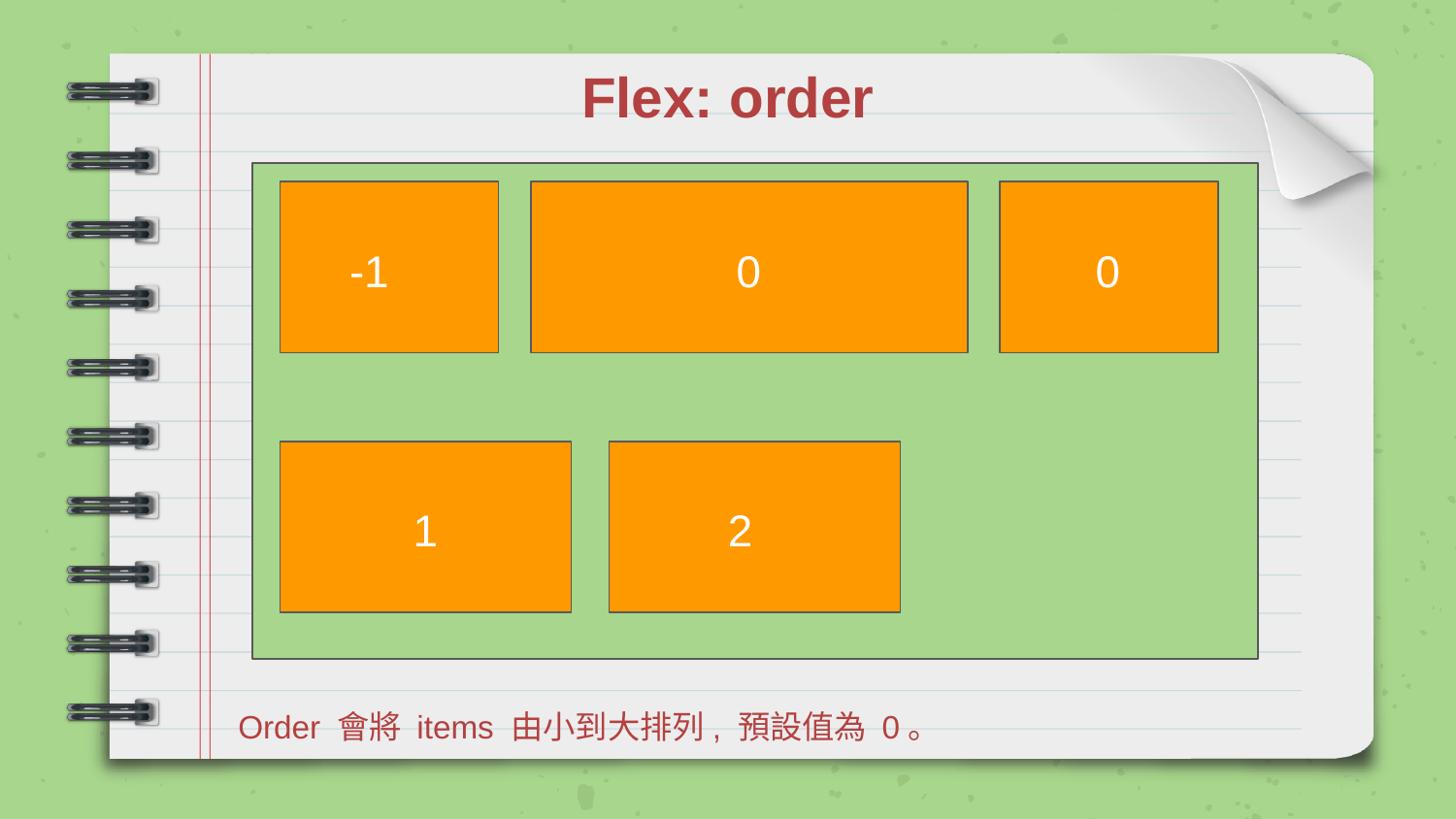

# Flex: order

-1
0
0

1
2
Order 會將 items 由小到大排列, 預設值為 0。